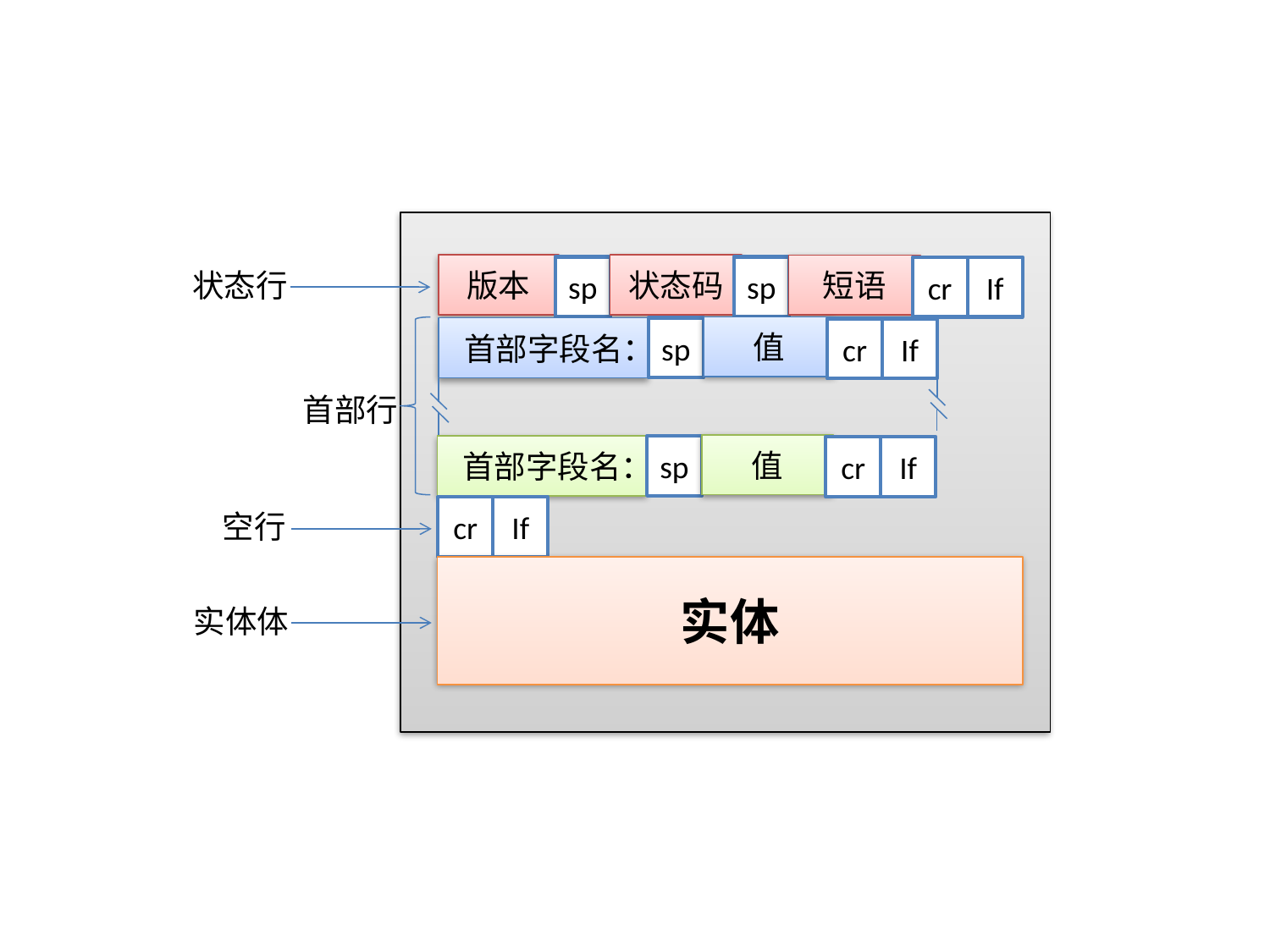

版本
状态码
短语
sp
sp
cr
If
状态行
值

首部字段名：
sp
cr
If
首部行
值
首部字段名：
sp
cr
If
cr
If
空行
实体
实体体